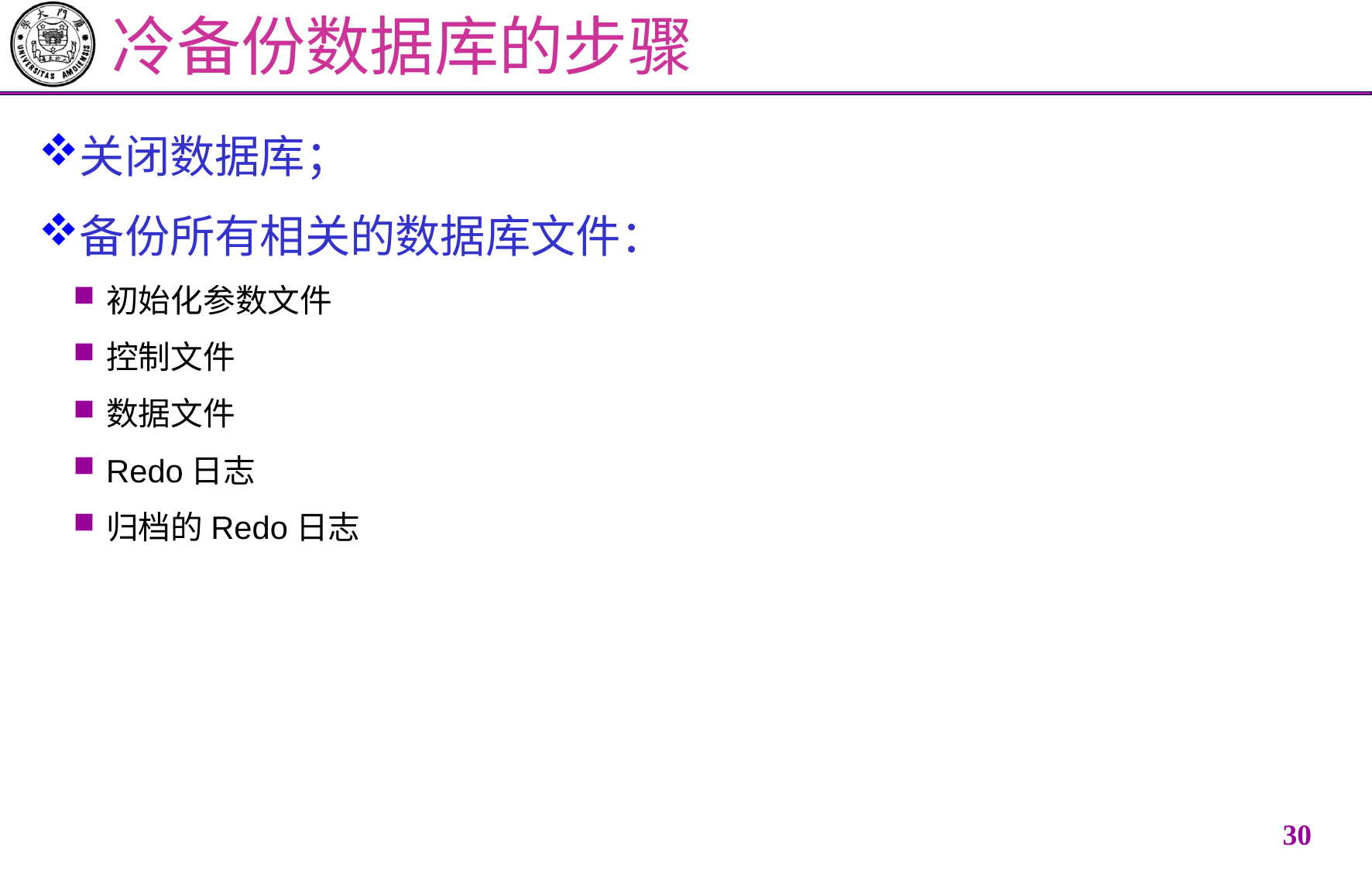

# 冷备份数据库的步骤
关闭数据库；
备份所有相关的数据库文件：
初始化参数文件
控制文件
数据文件
Redo日志
归档的Redo日志

30